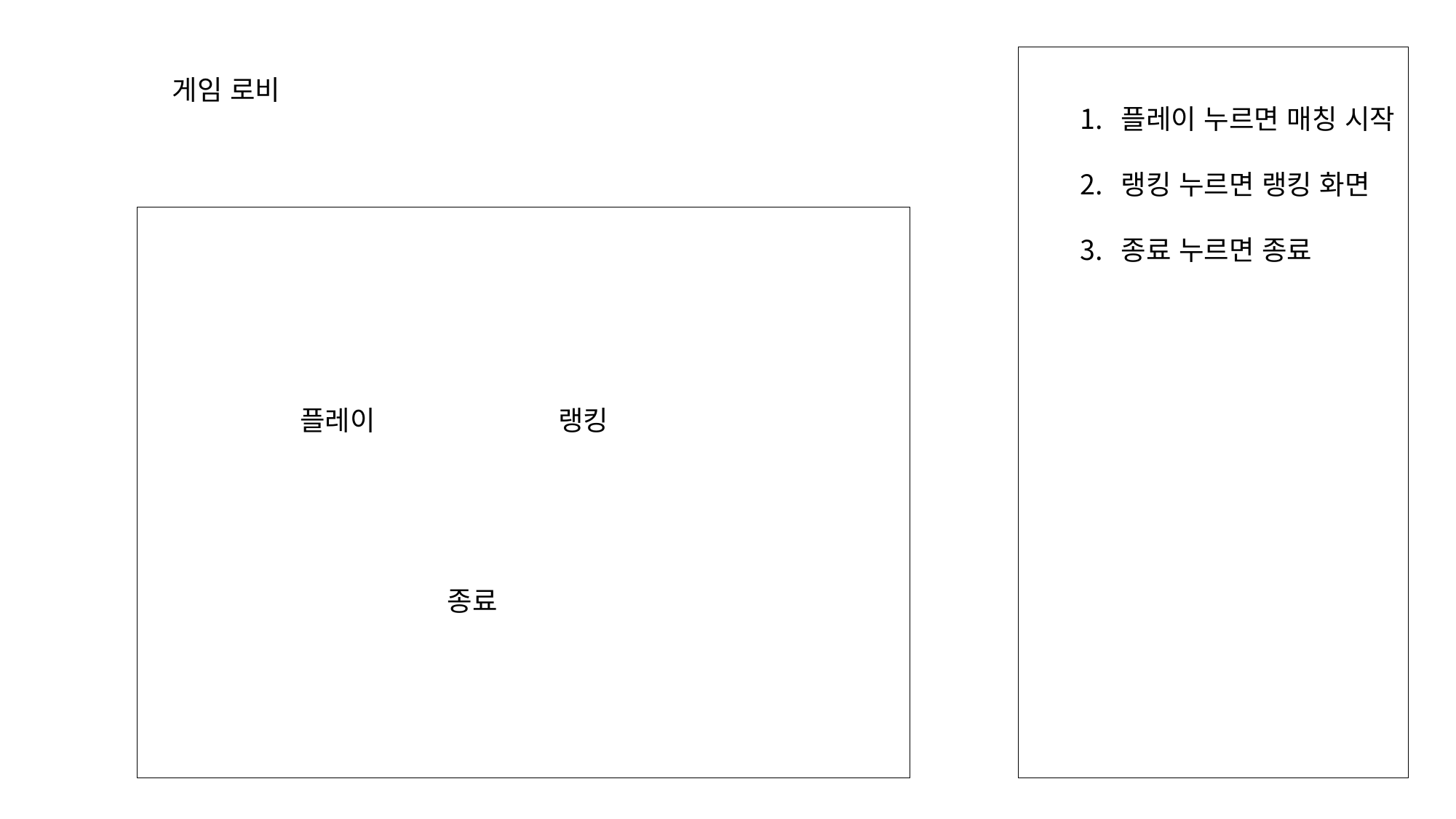

게임 로비
플레이 누르면 매칭 시작

랭킹 누르면 랭킹 화면

종료 누르면 종료

플레이
랭킹
종료